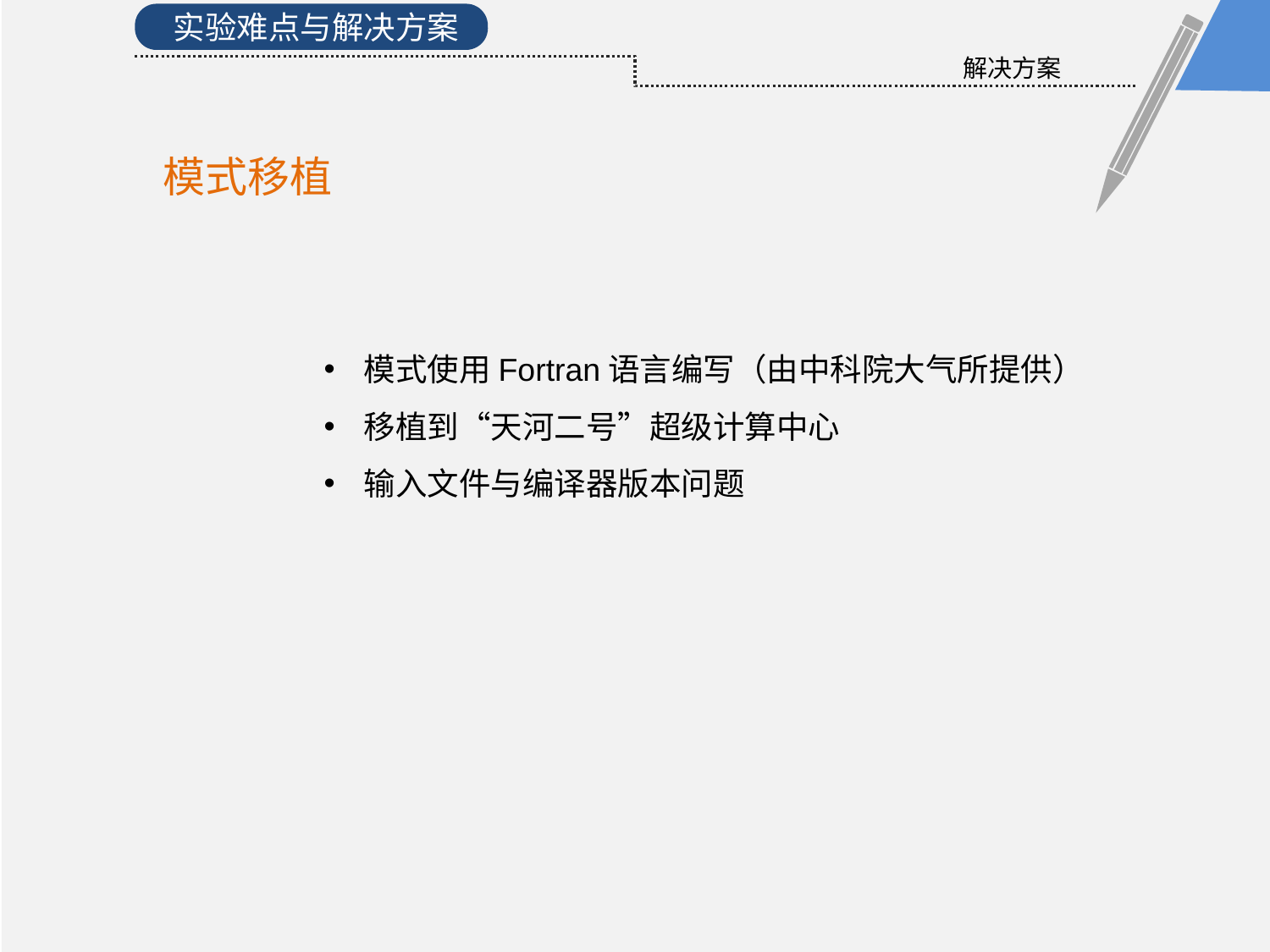

实验难点与解决方案

解决方案
模式移植
模式使用Fortran语言编写（由中科院大气所提供）
移植到“天河二号”超级计算中心
输入文件与编译器版本问题